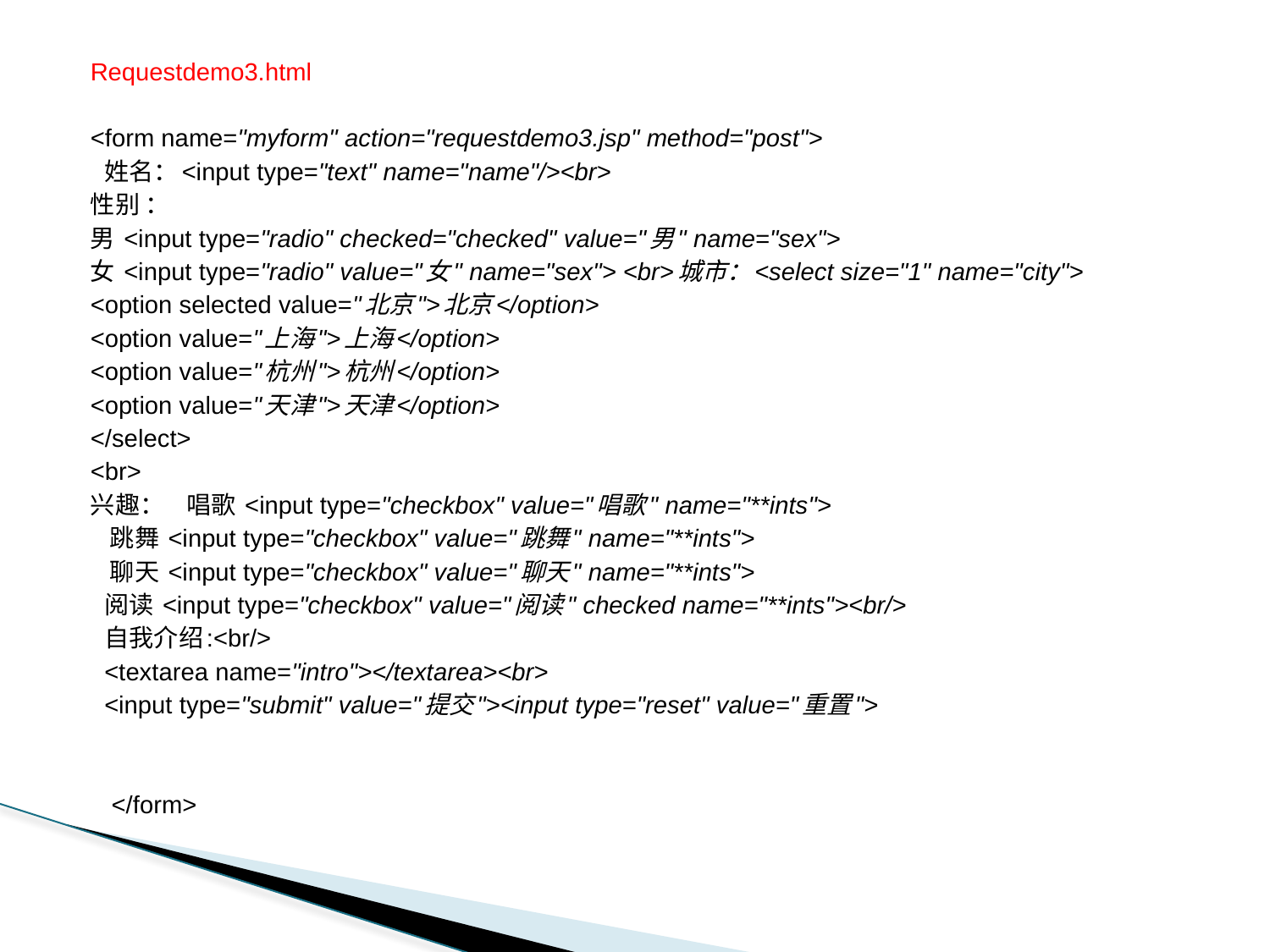

Requestdemo3.html

<form name="myform" action="requestdemo3.jsp" method="post">
  姓名：<input type="text" name="name"/><br>
性别 ：
男 <input type="radio" checked="checked" value="男" name="sex">
女 <input type="radio" value="女" name="sex"> <br>城市：<select size="1" name="city">
<option selected value="北京">北京</option>
<option value="上海">上海</option>
<option value="杭州">杭州</option>
<option value="天津">天津</option>
</select>
<br>
兴趣：    唱歌 <input type="checkbox" value="唱歌" name="**ints">
   跳舞 <input type="checkbox" value="跳舞" name="**ints">
   聊天 <input type="checkbox" value="聊天" name="**ints">
  阅读 <input type="checkbox" value="阅读" checked name="**ints"><br/>
  自我介绍:<br/>
  <textarea name="intro"></textarea><br>
  <input type="submit" value="提交"><input type="reset" value="重置">

   </form>